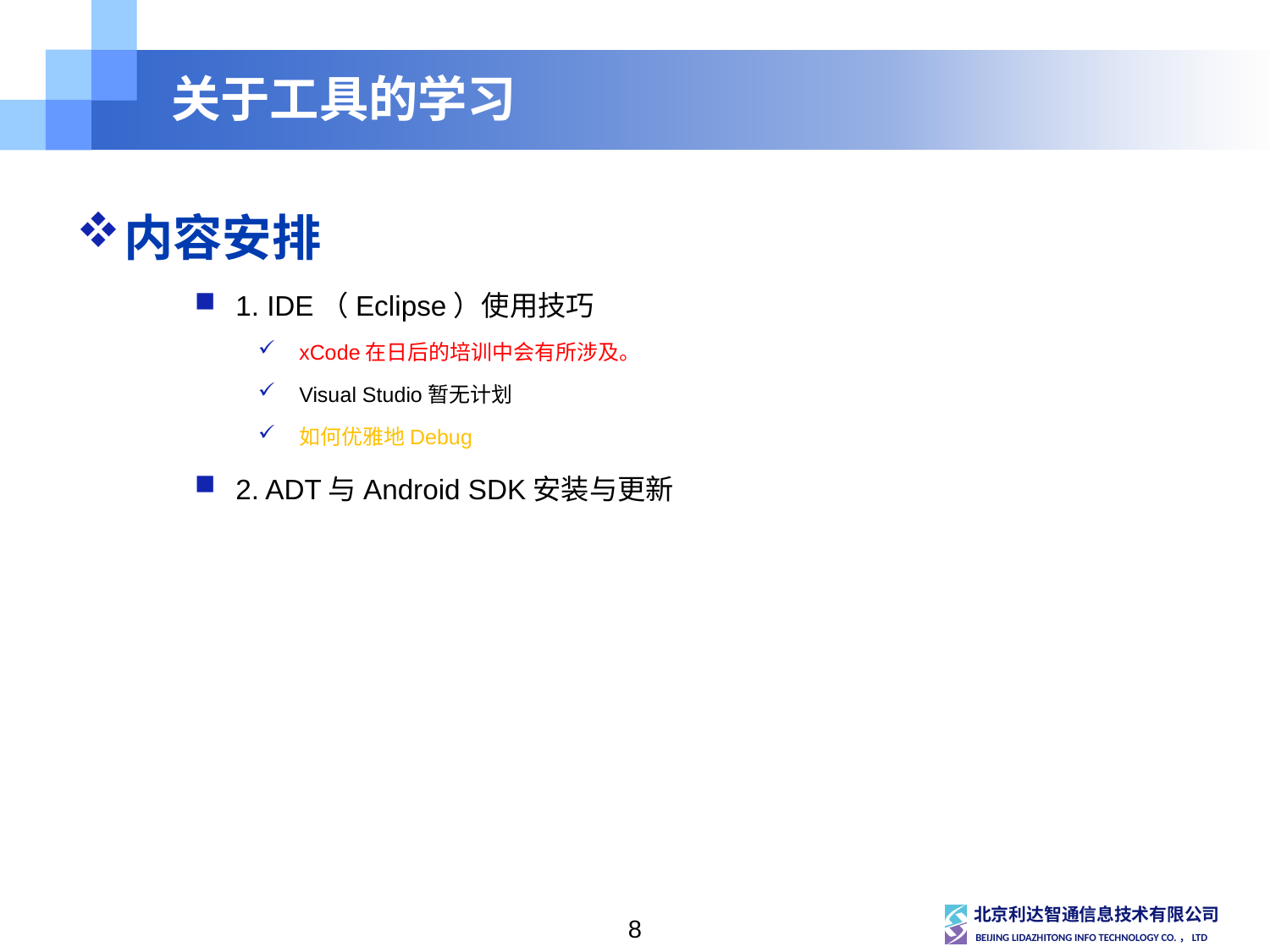

# 关于工具的学习
内容安排
1. IDE（Eclipse）使用技巧
xCode在日后的培训中会有所涉及。
Visual Studio暂无计划
如何优雅地Debug
2. ADT与Android SDK安装与更新

8